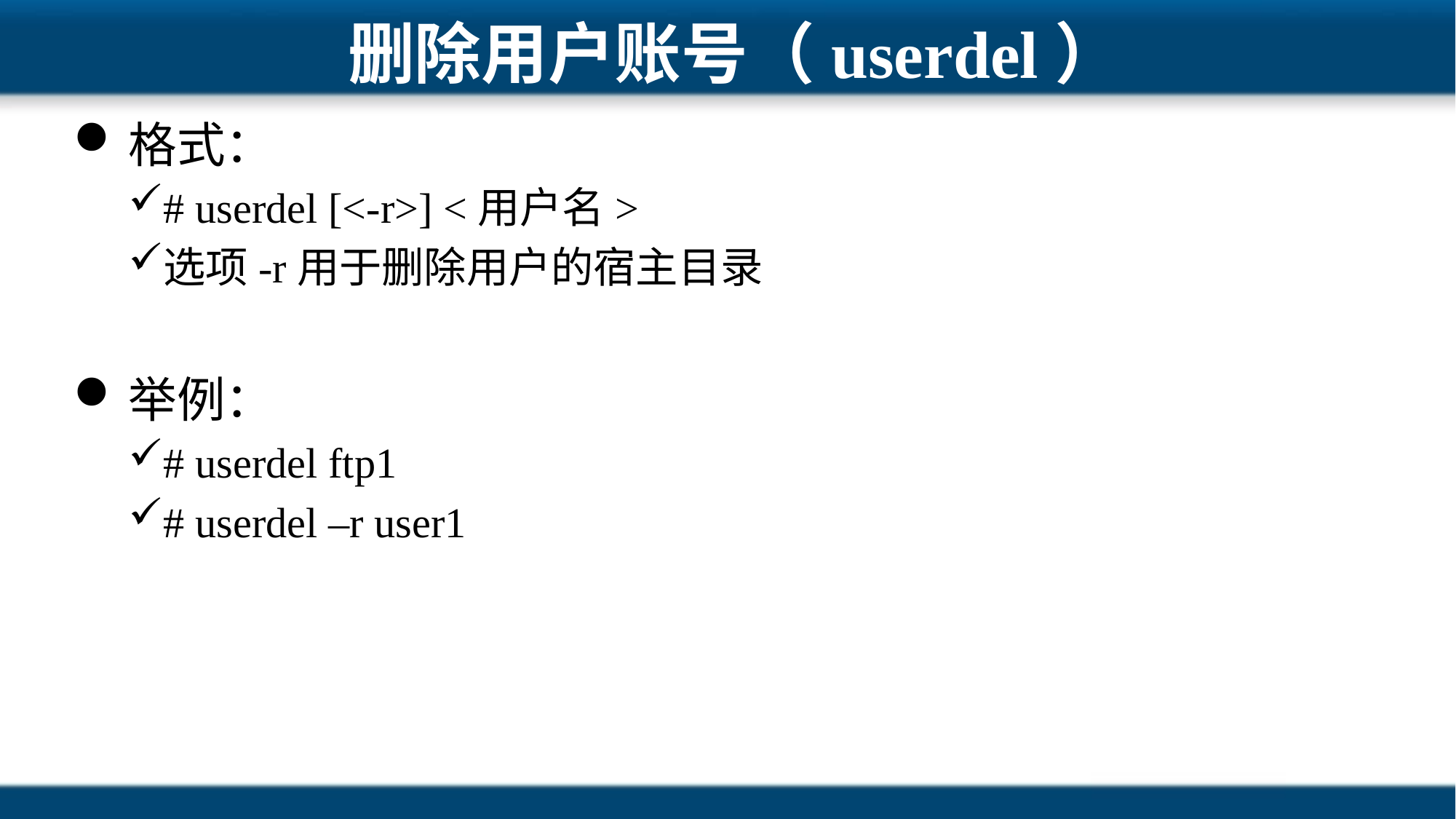

# 删除用户账号（userdel）
格式：
# userdel [<-r>] <用户名>
选项-r用于删除用户的宿主目录

举例：
# userdel ftp1
# userdel –r user1